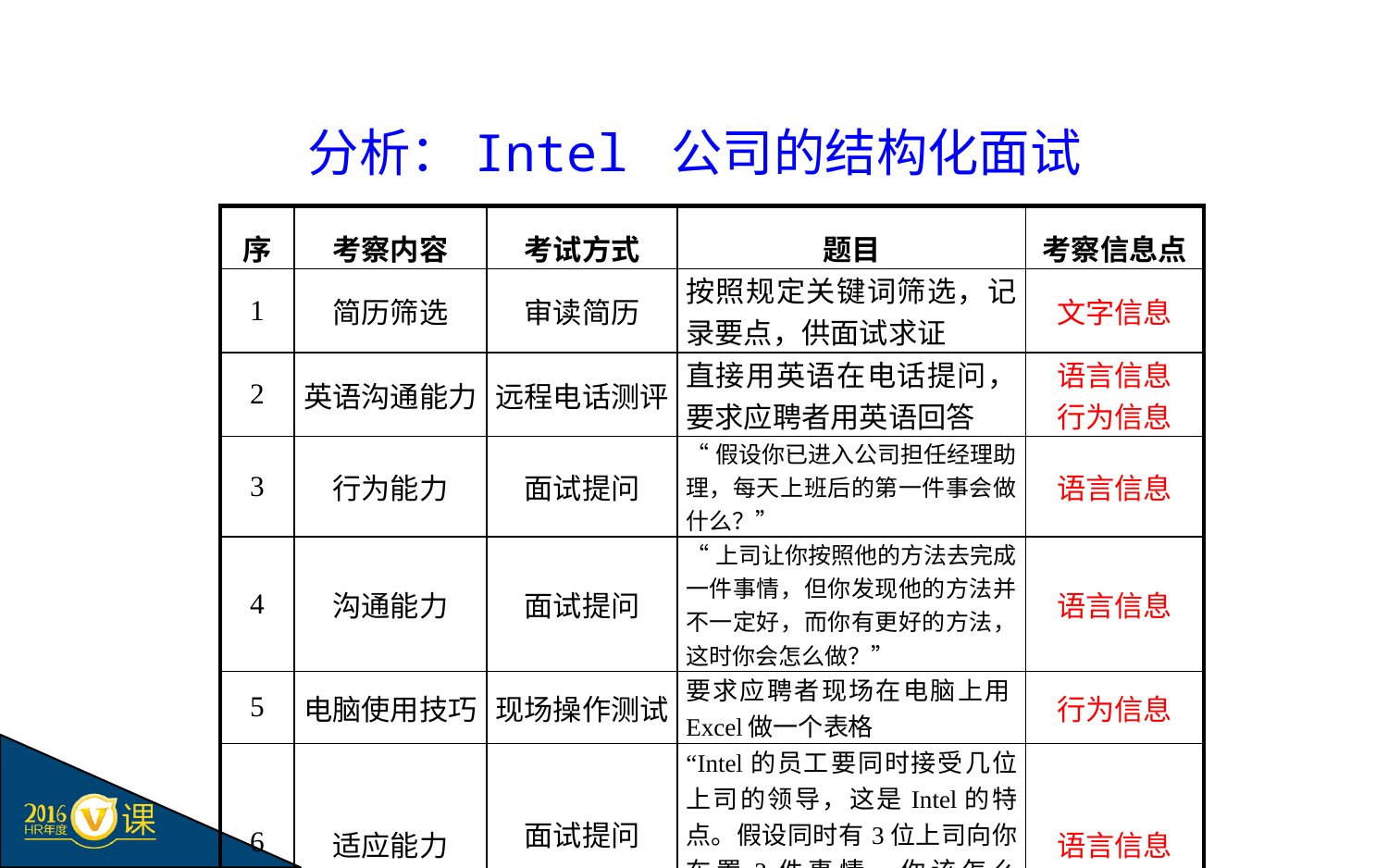

# 分析：Intel 公司的结构化面试
| 序 | 考察内容 | 考试方式 | 题目 | 考察信息点 |
| --- | --- | --- | --- | --- |
| 1 | 简历筛选 | 审读简历 | 按照规定关键词筛选，记录要点，供面试求证 | 文字信息 |
| 2 | 英语沟通能力 | 远程电话测评 | 直接用英语在电话提问，要求应聘者用英语回答 | 语言信息 行为信息 |
| 3 | 行为能力 | 面试提问 | “假设你已进入公司担任经理助理，每天上班后的第一件事会做什么？” | 语言信息 |
| 4 | 沟通能力 | 面试提问 | “上司让你按照他的方法去完成一件事情，但你发现他的方法并不一定好，而你有更好的方法，这时你会怎么做？” | 语言信息 |
| 5 | 电脑使用技巧 | 现场操作测试 | 要求应聘者现场在电脑上用Excel做一个表格 | 行为信息 |
| 6 | 适应能力 | 面试提问 | “Intel的员工要同时接受几位上司的领导，这是Intel的特点。假设同时有3位上司向你布置3件事情，你该怎么做？” | 语言信息 |